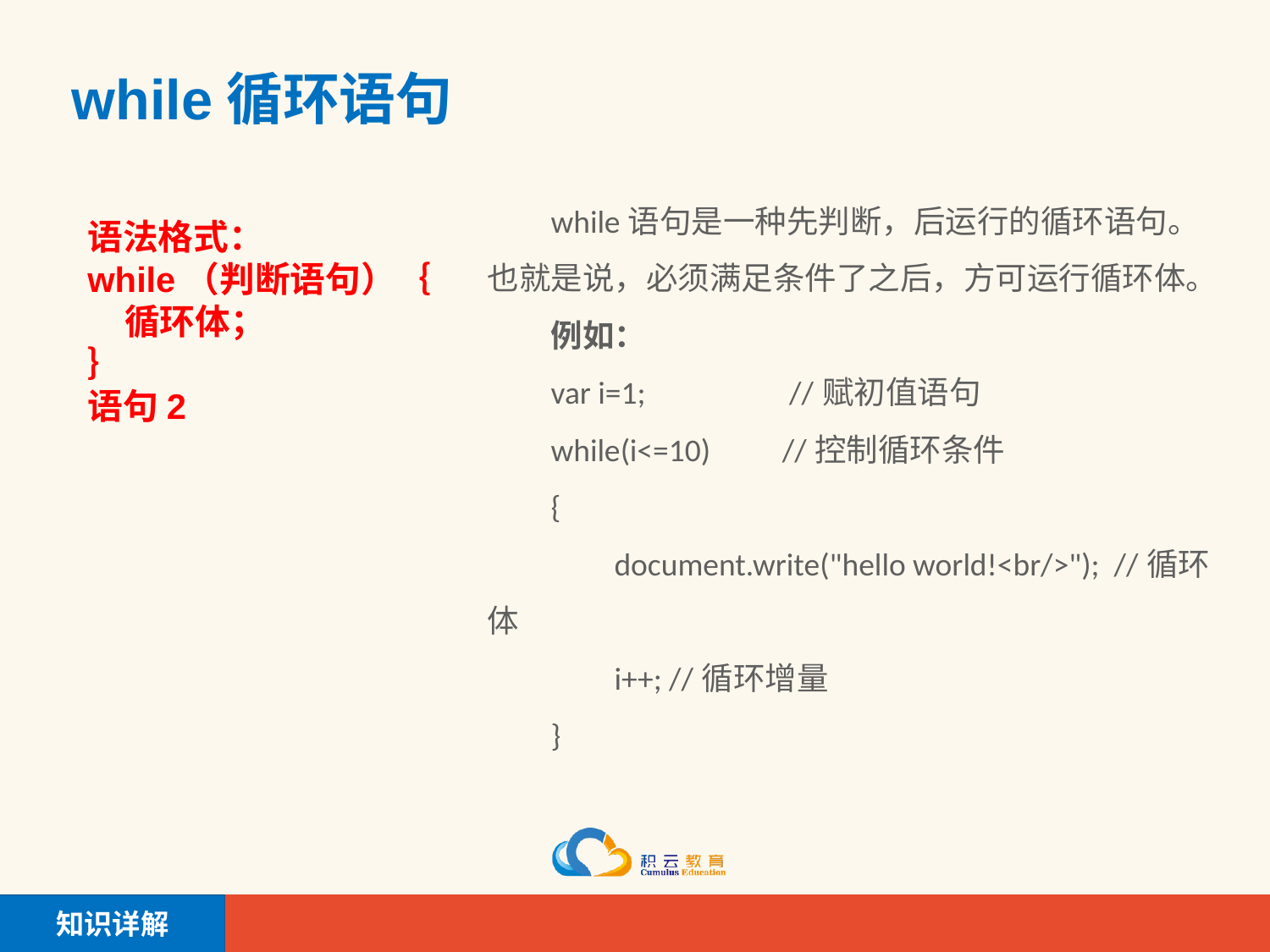

# while循环语句
while语句是一种先判断，后运行的循环语句。也就是说，必须满足条件了之后，方可运行循环体。
例如：
var i=1;                    //赋初值语句
while(i<=10)          //控制循环条件
{
	document.write("hello world!<br/>");  //循环体
	i++; //循环增量
}
语法格式：
while（判断语句）｛
	循环体；
｝
语句2